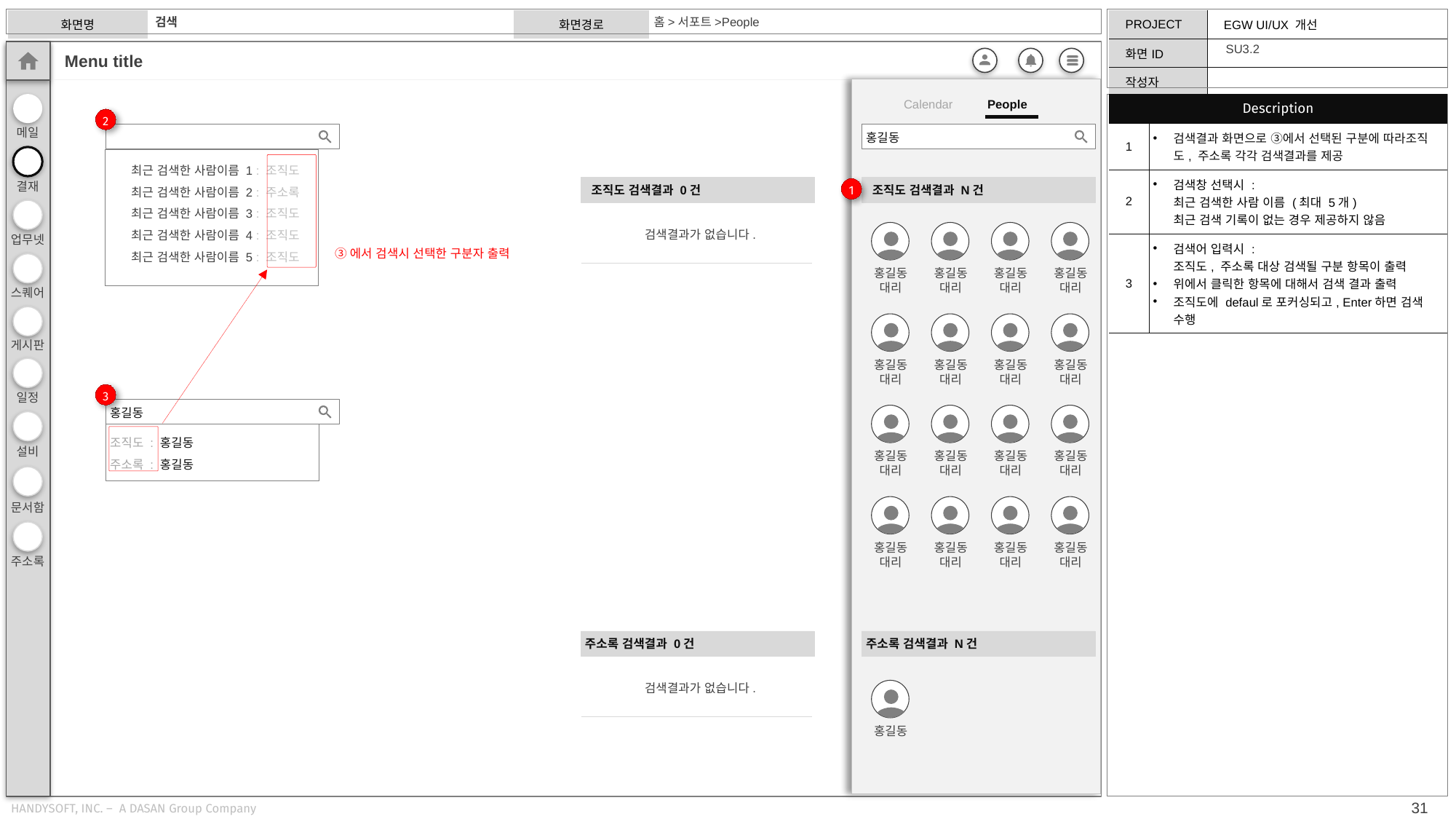

홈>서포트>People
검색
SU3.2

Calendar          People
| Description |  |
| --- | --- |
| 1 | 검색결과 화면으로 ③에서 선택된 구분에 따라조직도, 주소록 각각 검색결과를 제공 |
| 2 | 검색창 선택시 : 최근 검색한 사람 이름 (최대 5개) 최근 검색 기록이 없는 경우 제공하지 않음 |
| 3 | 검색어 입력시 : 조직도, 주소록 대상 검색될 구분 항목이 출력 위에서 클릭한 항목에 대해서 검색 결과 출력 조직도에 defaul로 포커싱되고, Enter하면 검색 수행 |
2

홍길동

최근 검색한 사람이름 1 : 조직도
최근 검색한 사람이름 2 : 주소록
최근 검색한 사람이름 3 : 조직도
최근 검색한 사람이름 4 : 조직도
최근 검색한 사람이름 5 : 조직도

 조직도 검색결과 0건
검색결과가 없습니다.
 조직도 검색결과 N건
1

홍길동
대리

홍길동
대리
홍길동
대리
홍길동
대리
③에서 검색시 선택한 구분자 출력

홍길동
대리

홍길동
대리
홍길동
대리
홍길동
대리
3
홍길동

홍길동
대리

홍길동
대리
홍길동
대리
홍길동
대리
조직도 : 홍길동
주소록 : 홍길동

홍길동
대리

홍길동
대리
홍길동
대리
홍길동
대리
주소록 검색결과 0건
검색결과가 없습니다.
주소록 검색결과 N건

홍길동